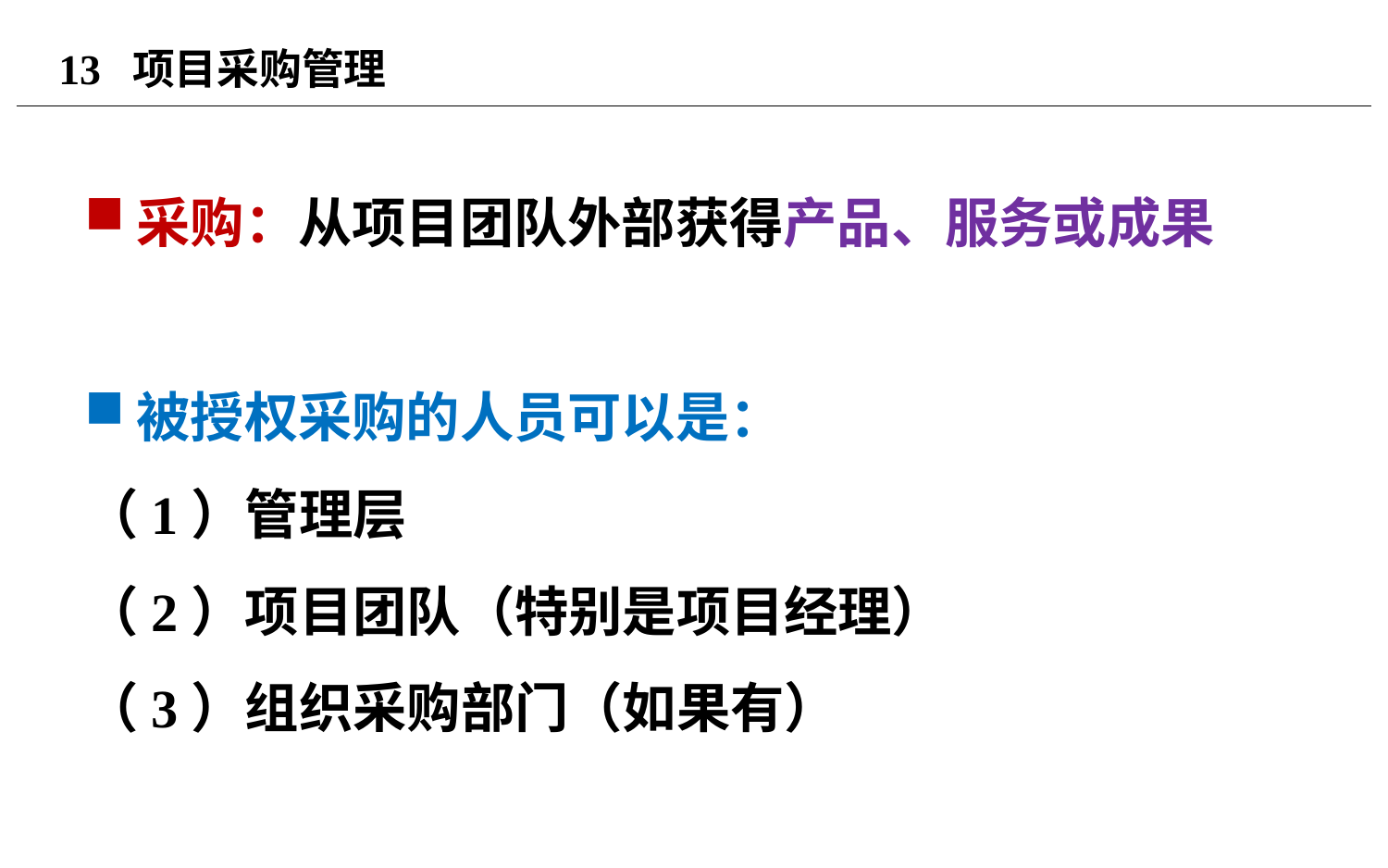

# 13  项目采购管理
采购：从项目团队外部获得产品、服务或成果

被授权采购的人员可以是：
（1）管理层
（2）项目团队（特别是项目经理）
（3）组织采购部门（如果有）